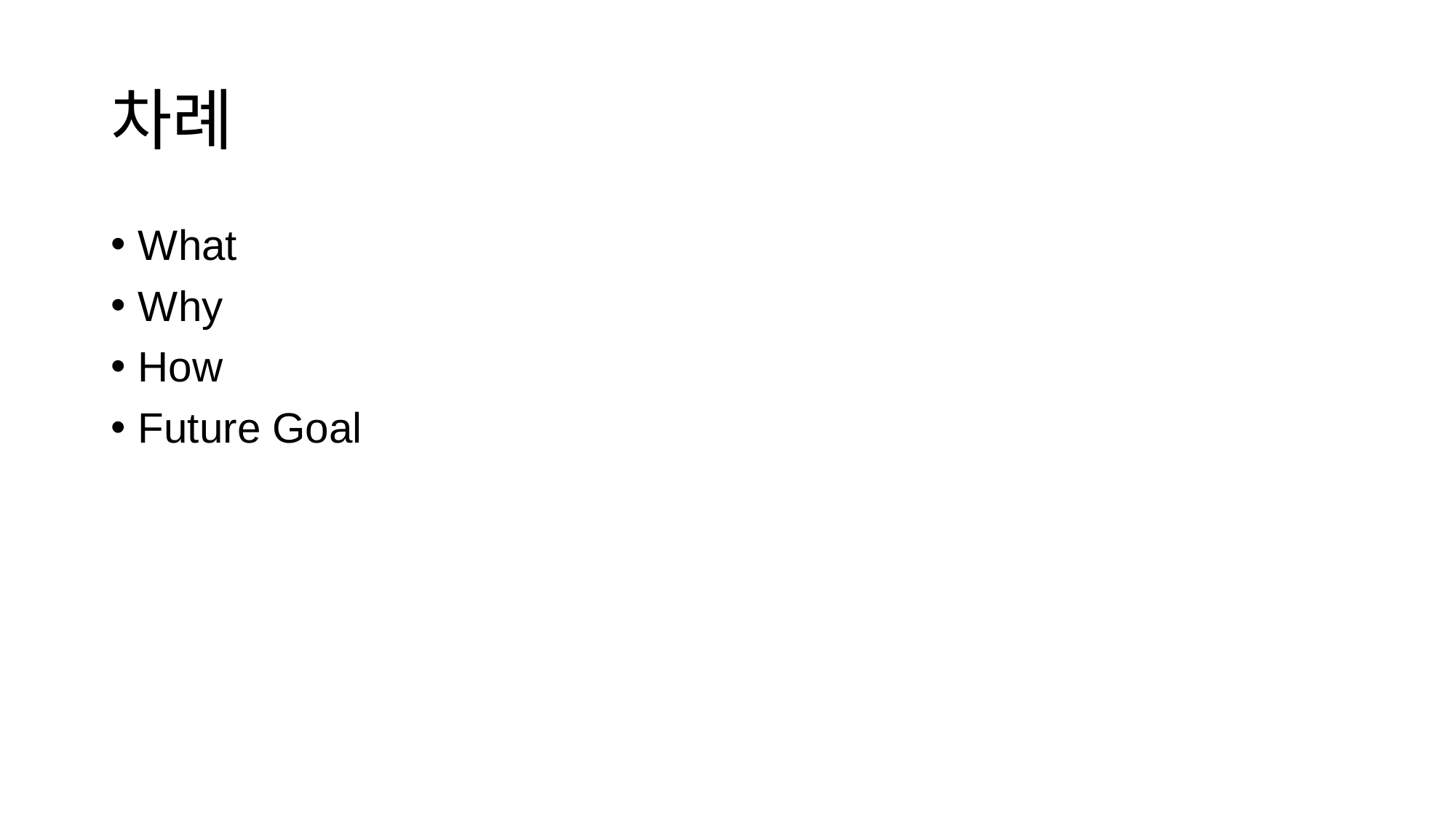

# 차례
What
Why
How
Future Goal